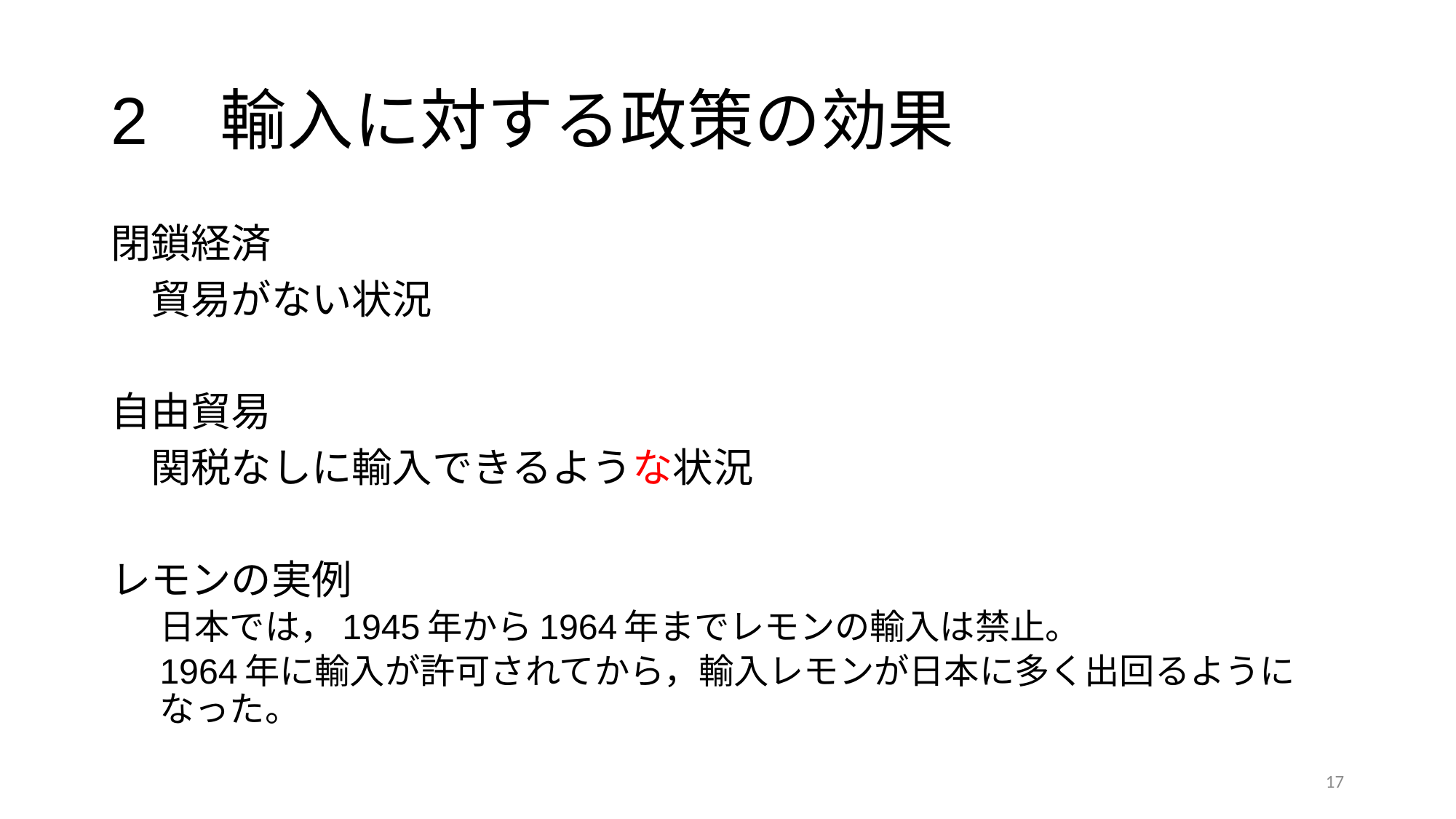

# 2	輸入に対する政策の効果
閉鎖経済
　貿易がない状況

自由貿易
　関税なしに輸入できるような状況

レモンの実例
日本では，1945年から1964年までレモンの輸入は禁止。
1964年に輸入が許可されてから，輸入レモンが日本に多く出回るようになった。
17